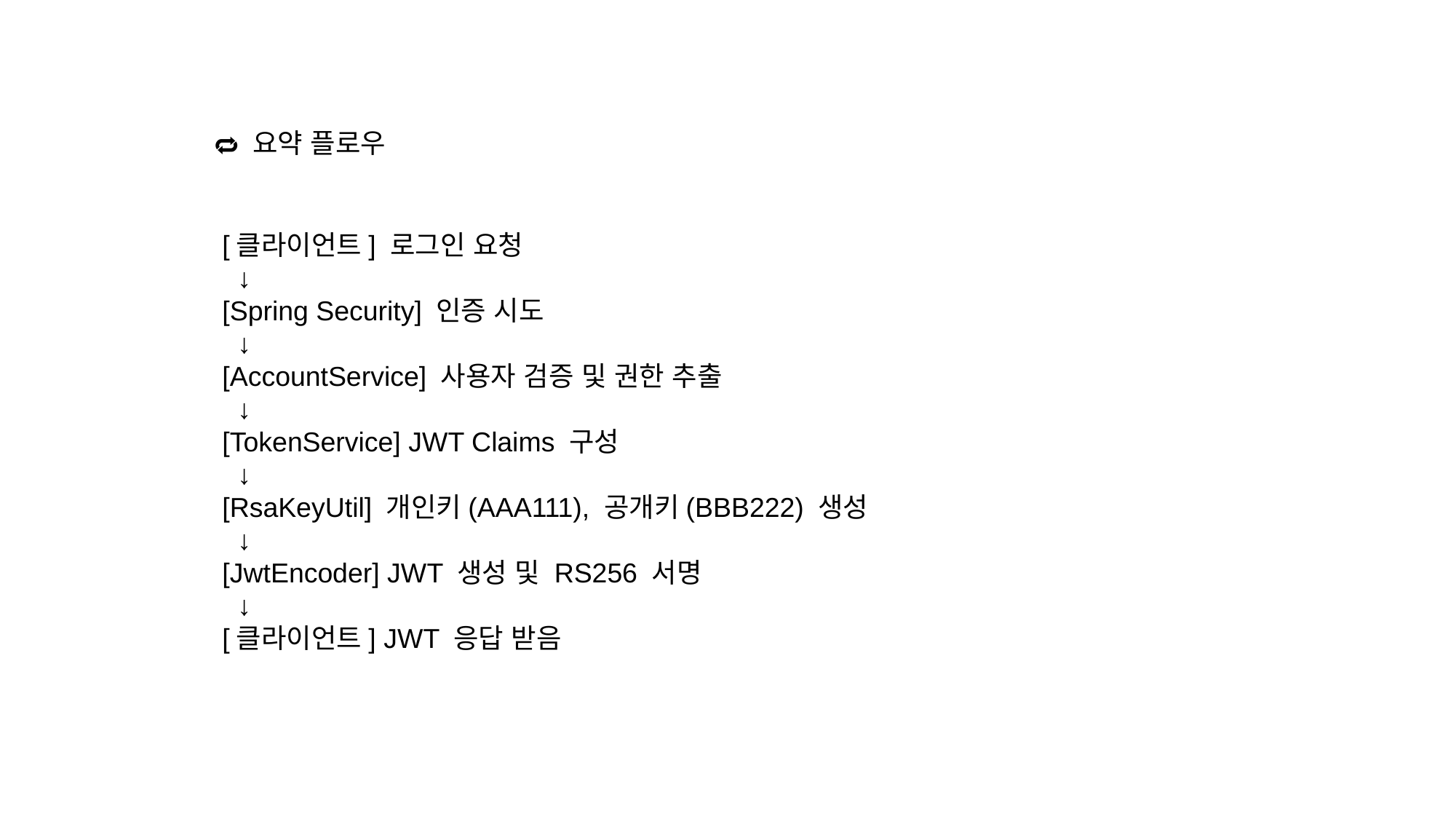

🔁 요약 플로우
[클라이언트] 로그인 요청
  ↓
[Spring Security] 인증 시도
  ↓
[AccountService] 사용자 검증 및 권한 추출
  ↓
[TokenService] JWT Claims 구성
  ↓
[RsaKeyUtil] 개인키(AAA111), 공개키(BBB222) 생성
  ↓
[JwtEncoder] JWT 생성 및 RS256 서명
  ↓
[클라이언트] JWT 응답 받음